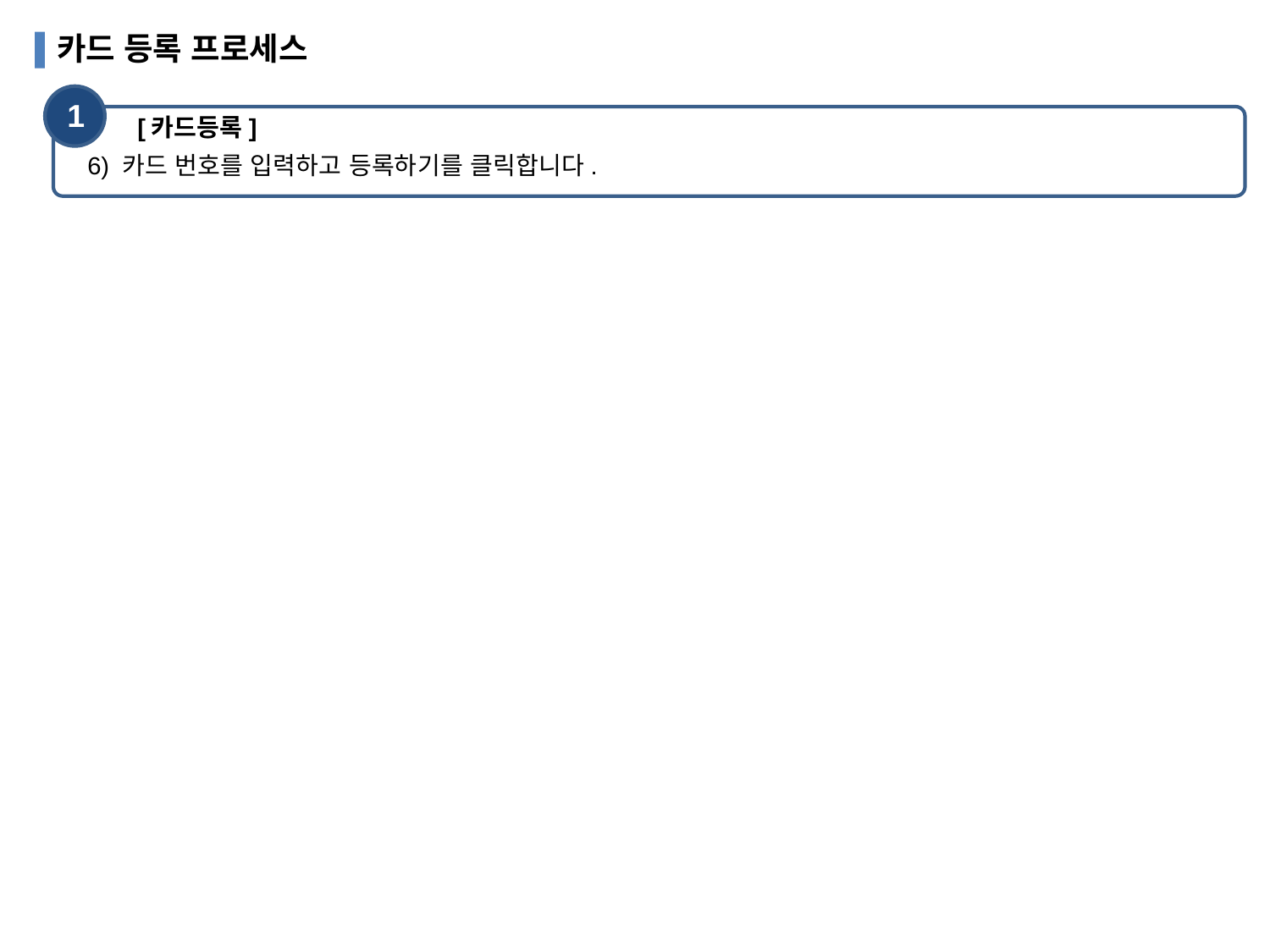

카드 등록 프로세스

1
[카드등록]

6) 카드 번호를 입력하고 등록하기를 클릭합니다.